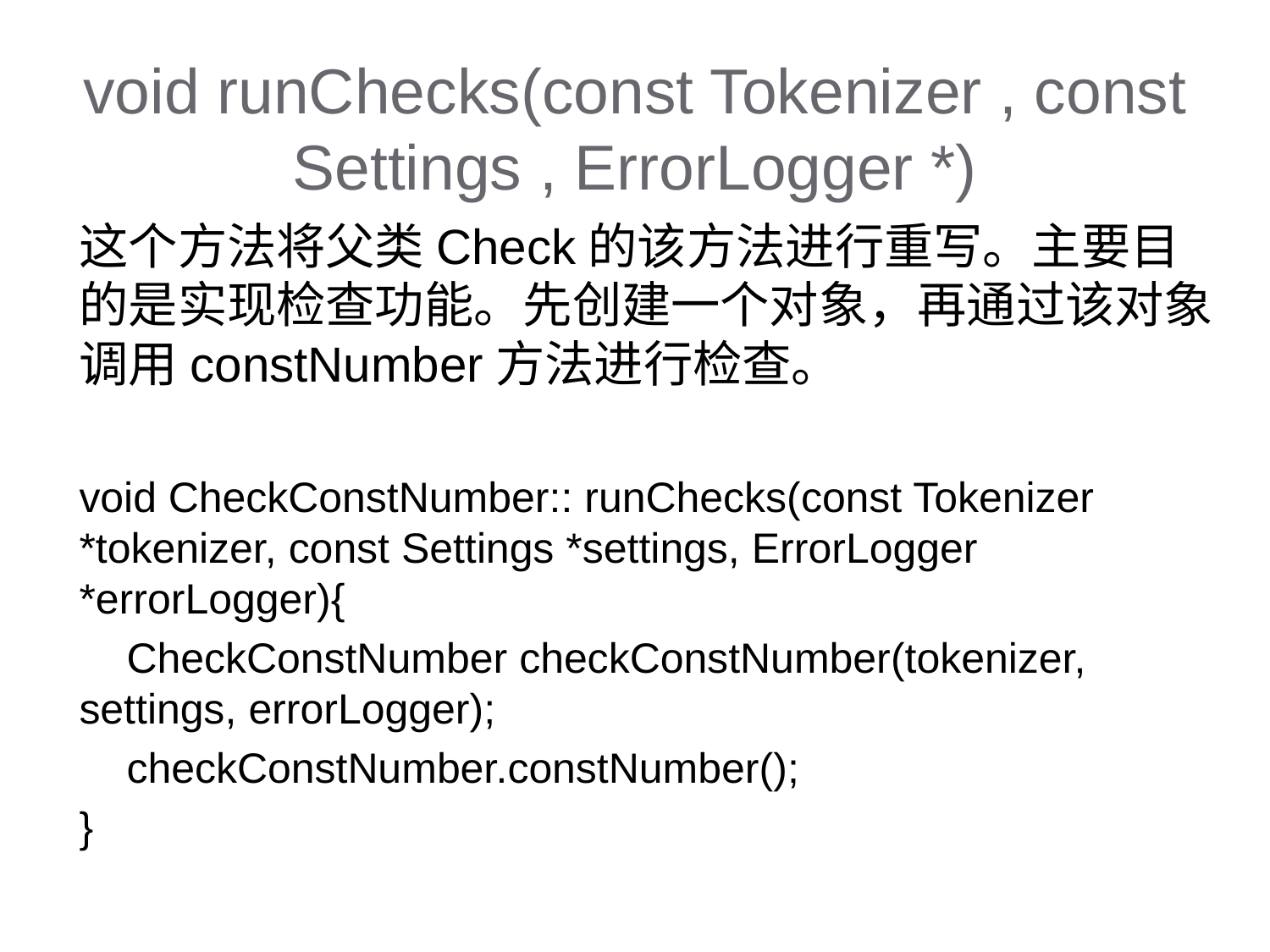

# void runChecks(const Tokenizer , const Settings , ErrorLogger *)
这个方法将父类Check的该方法进行重写。主要目的是实现检查功能。先创建一个对象，再通过该对象调用constNumber方法进行检查。

void CheckConstNumber:: runChecks(const Tokenizer *tokenizer, const Settings *settings, ErrorLogger *errorLogger){
    CheckConstNumber checkConstNumber(tokenizer, settings, errorLogger);
    checkConstNumber.constNumber();
}